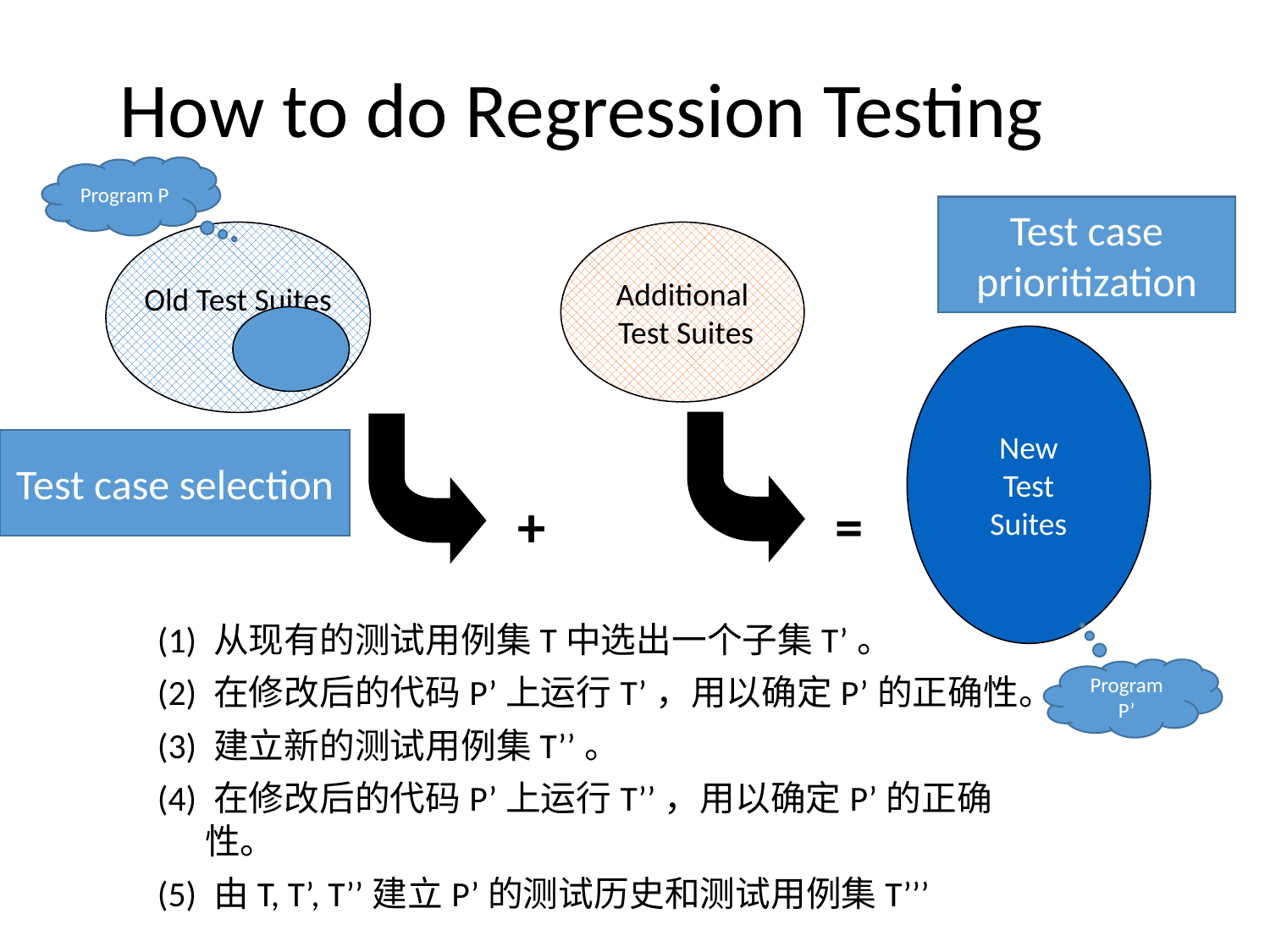

# How to do Regression Testing
Program P
Test case prioritization
Old Test Suites

Additional
 Test Suites

New
Test
Suites
+
=

Test case selection
(1) 从现有的测试用例集T中选出一个子集T’。
(2) 在修改后的代码P’上运行T’，用以确定P’的正确性。
(3) 建立新的测试用例集T’’。
(4) 在修改后的代码P’上运行T’’，用以确定P’的正确性。
(5) 由T, T’, T’’建立P’的测试历史和测试用例集T’’’
Program P’